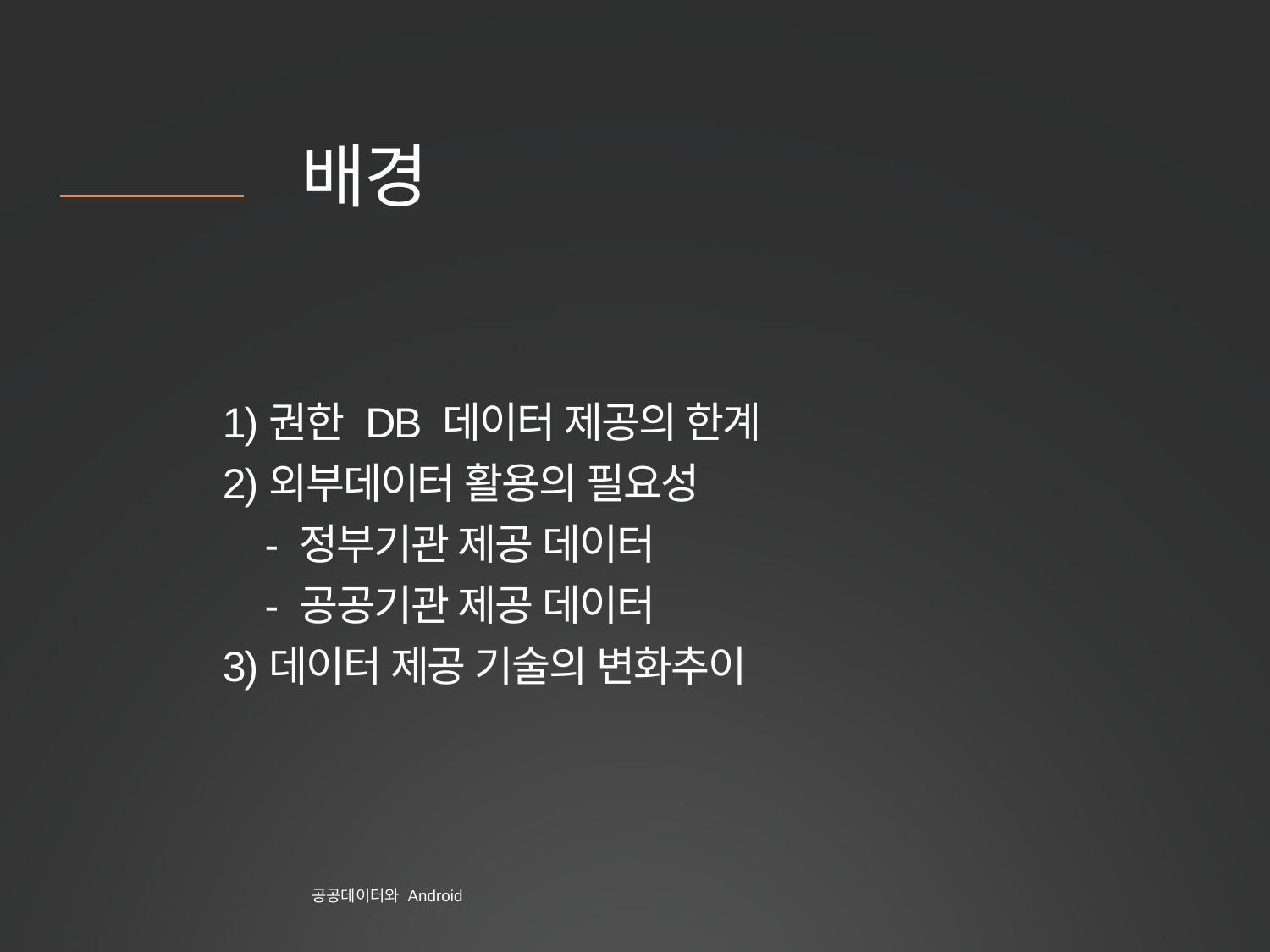

배경
1)권한 DB 데이터 제공의 한계
2)외부데이터 활용의 필요성
    - 정부기관 제공 데이터
    - 공공기관 제공 데이터
3)데이터 제공 기술의 변화추이
공공데이터와 Android